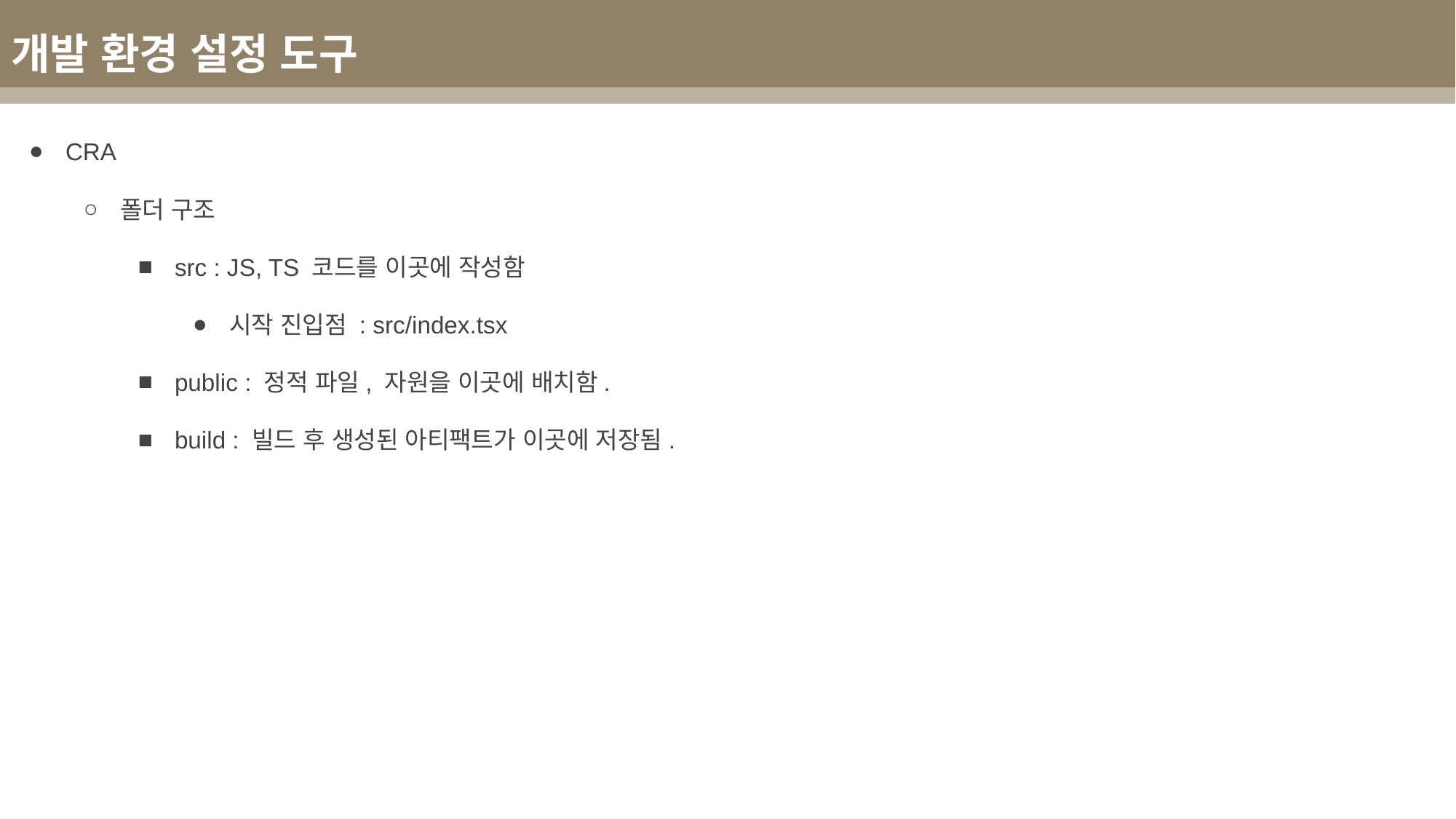

개발 환경 설정 도구
CRA
폴더 구조
src : JS, TS 코드를 이곳에 작성함
시작 진입점 : src/index.tsx
public : 정적 파일, 자원을 이곳에 배치함.
build : 빌드 후 생성된 아티팩트가 이곳에 저장됨.